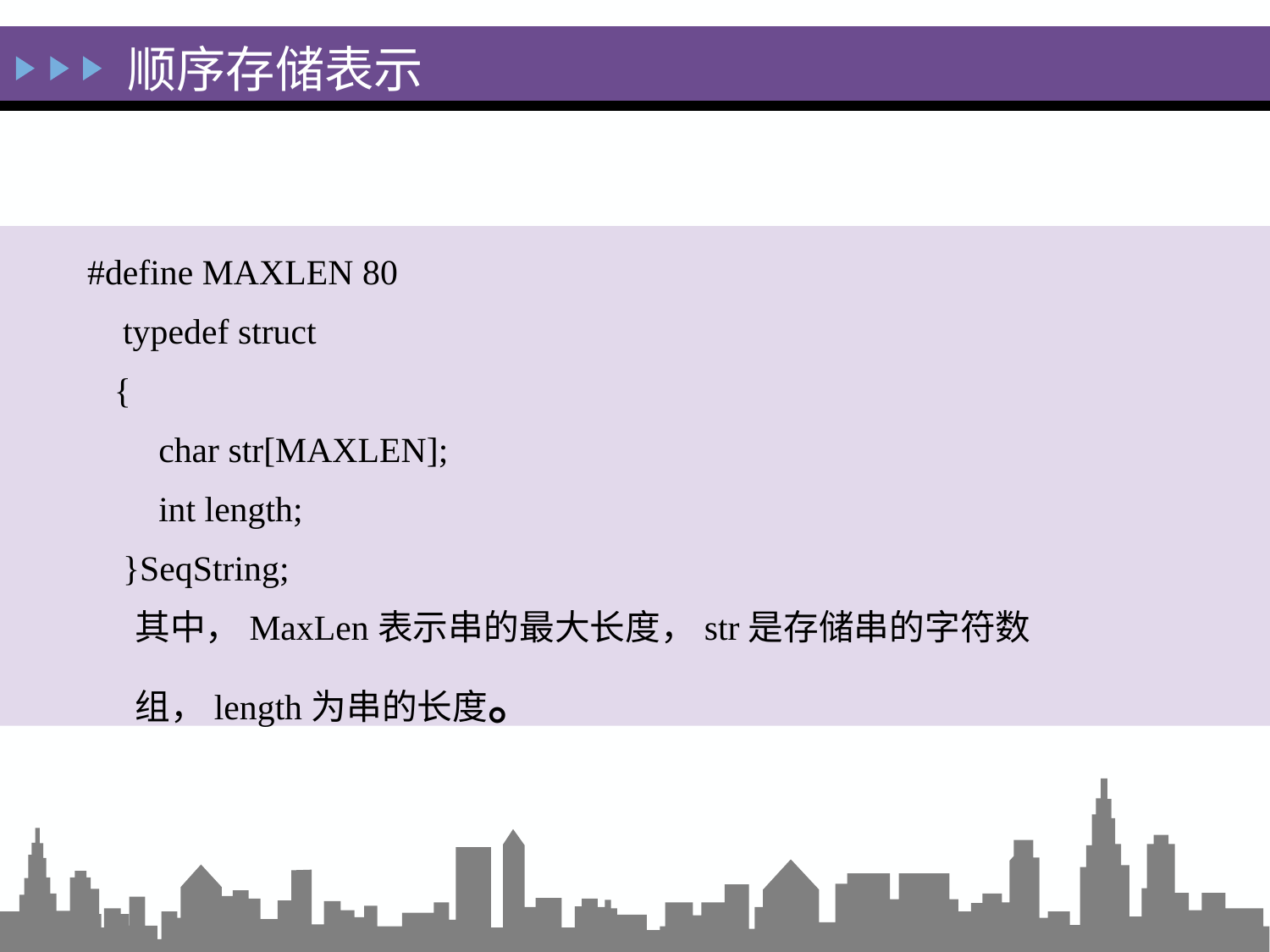

顺序存储表示

#define MAXLEN 80
    typedef struct
   {
        char str[MAXLEN];
        int length;
    }SeqString;
     其中，MaxLen表示串的最大长度，str是存储串的字符数组，length为串的长度。